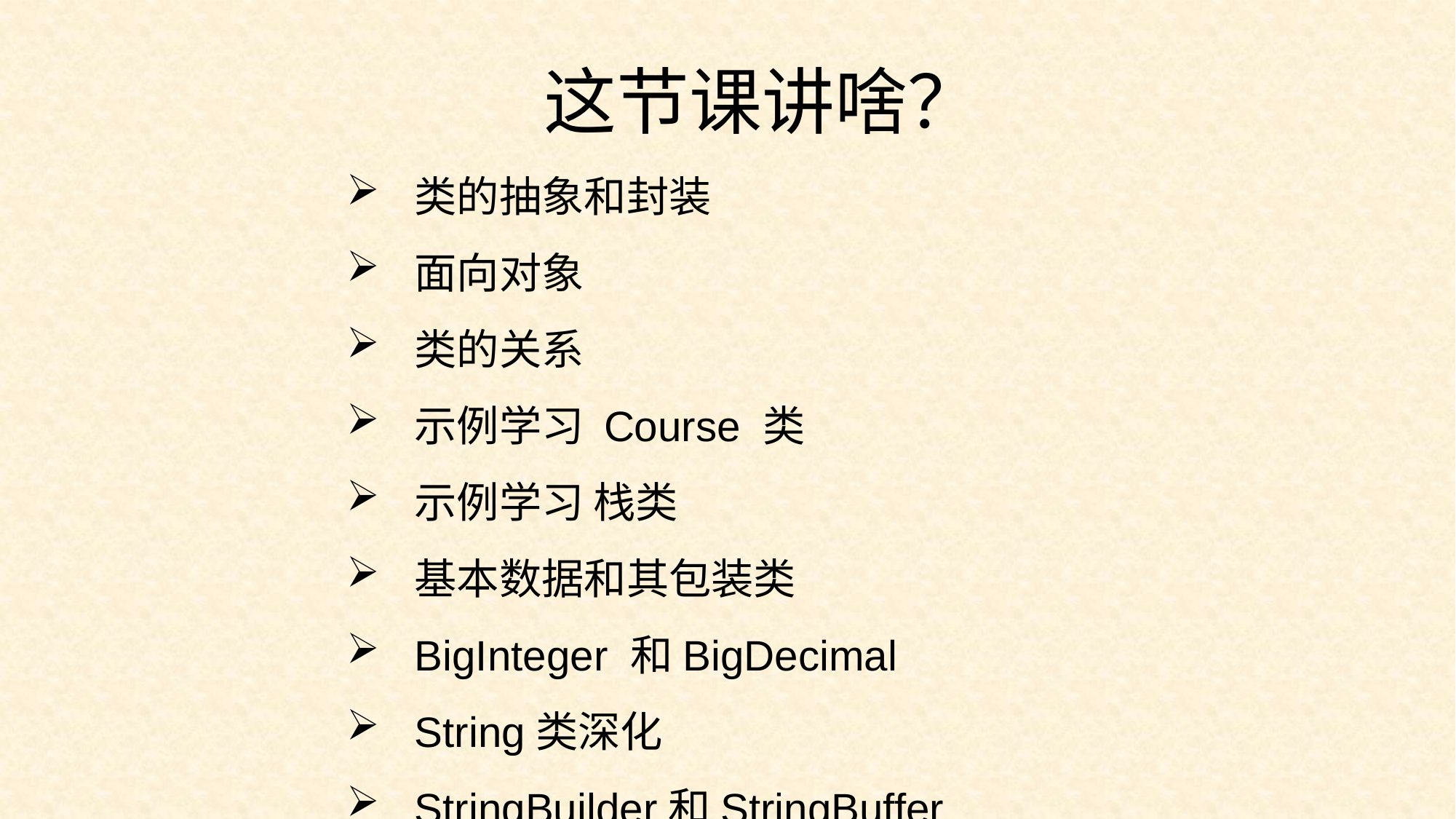

这节课讲啥？

类的抽象和封装
面向对象
类的关系
示例学习 Course 类
示例学习 栈类
基本数据和其包装类
BigInteger 和BigDecimal
String类深化
StringBuilder和StringBuffer